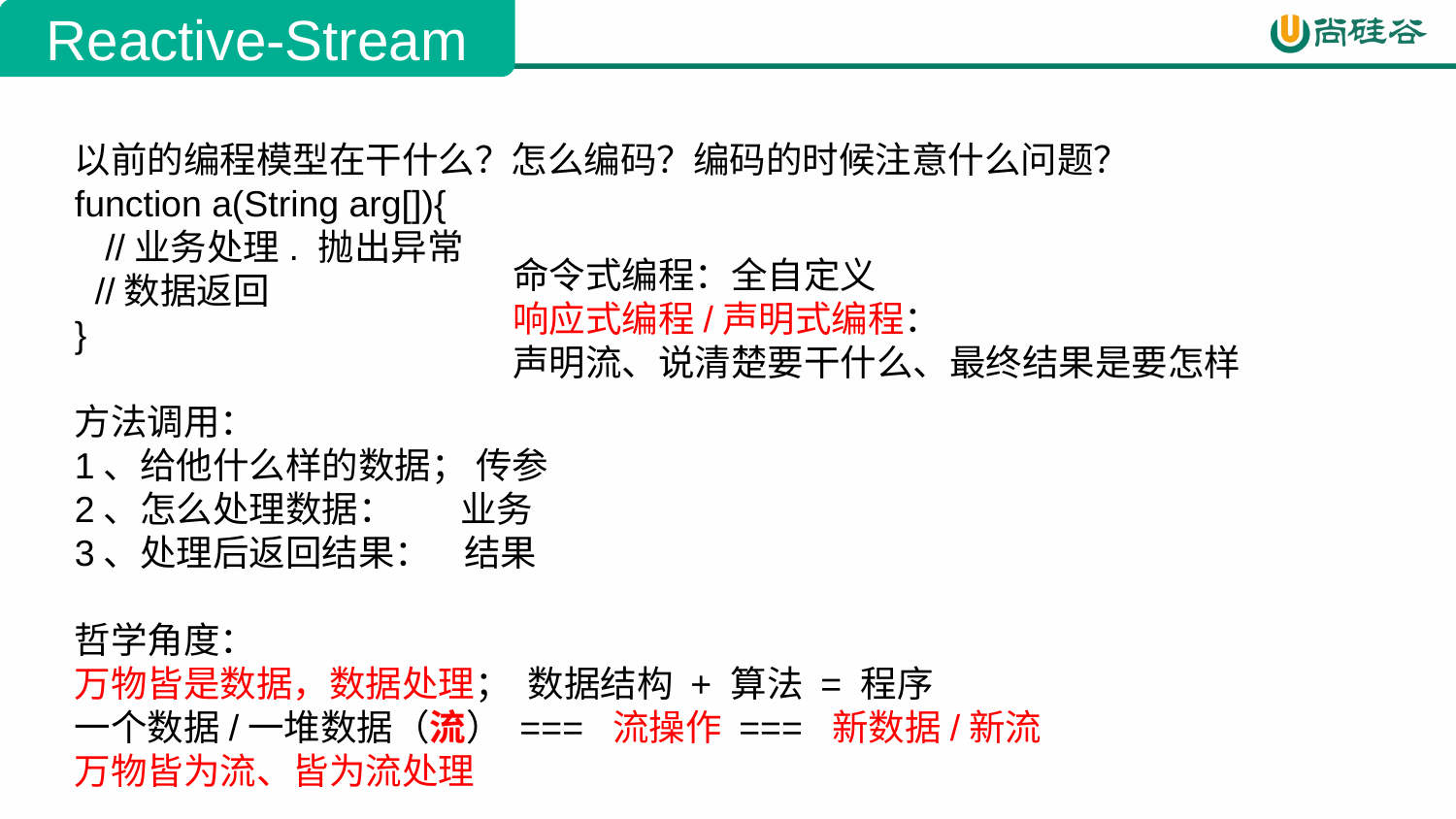

Reactive-Stream
以前的编程模型在干什么？怎么编码？编码的时候注意什么问题？
function a(String arg[]){
   //业务处理. 抛出异常
  //数据返回
}

方法调用：
1、给他什么样的数据； 传参
2、怎么处理数据：        业务
3、处理后返回结果：    结果

哲学角度：
万物皆是数据，数据处理；  数据结构 + 算法 = 程序
一个数据/一堆数据（流） ===  流操作 ===  新数据/新流
万物皆为流、皆为流处理
命令式编程：全自定义
响应式编程/声明式编程：
声明流、说清楚要干什么、最终结果是要怎样